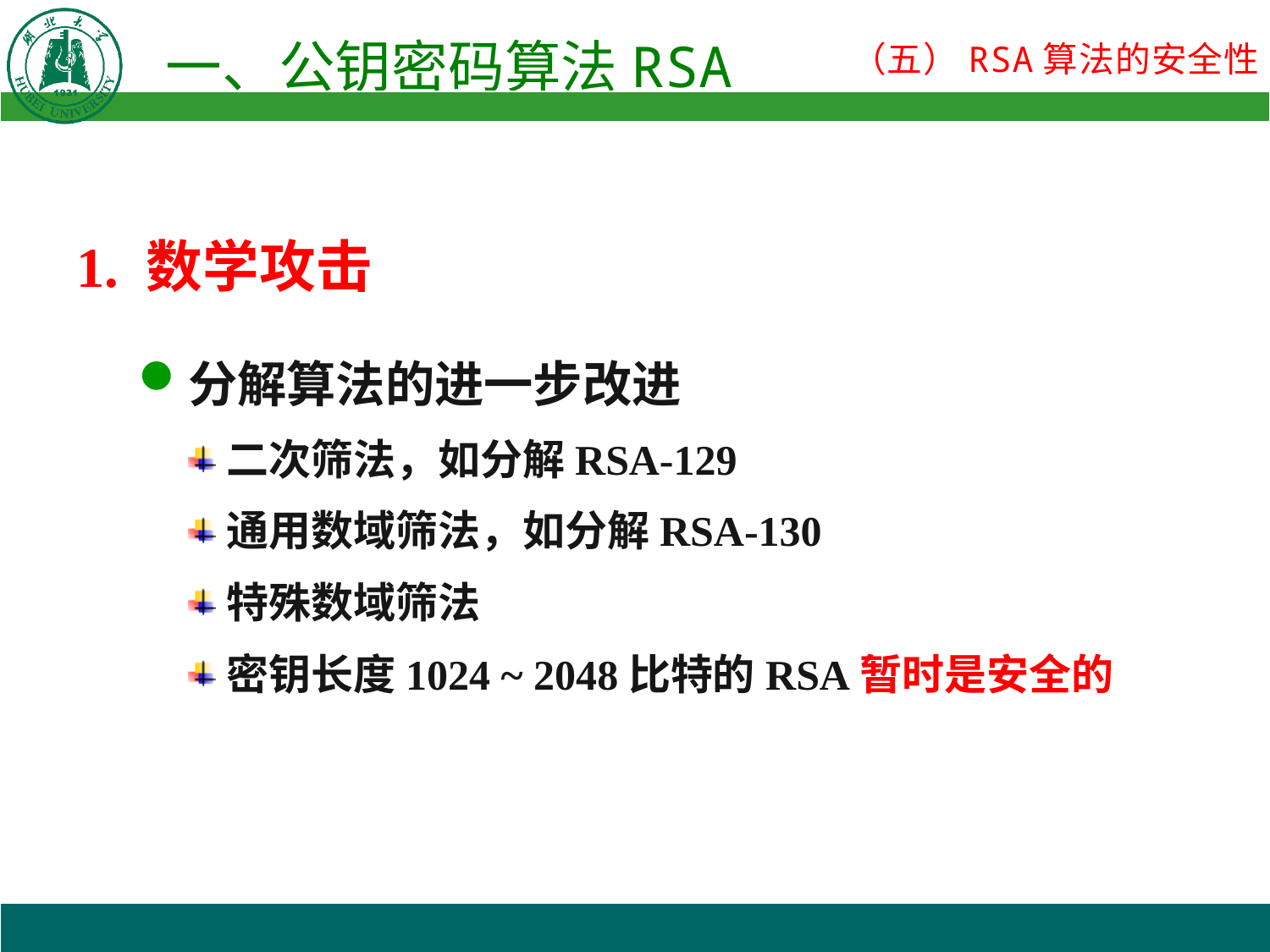

1. 数学攻击
分解算法的进一步改进
二次筛法，如分解RSA-129
通用数域筛法，如分解RSA-130
特殊数域筛法
密钥长度1024 ~ 2048比特的RSA暂时是安全的